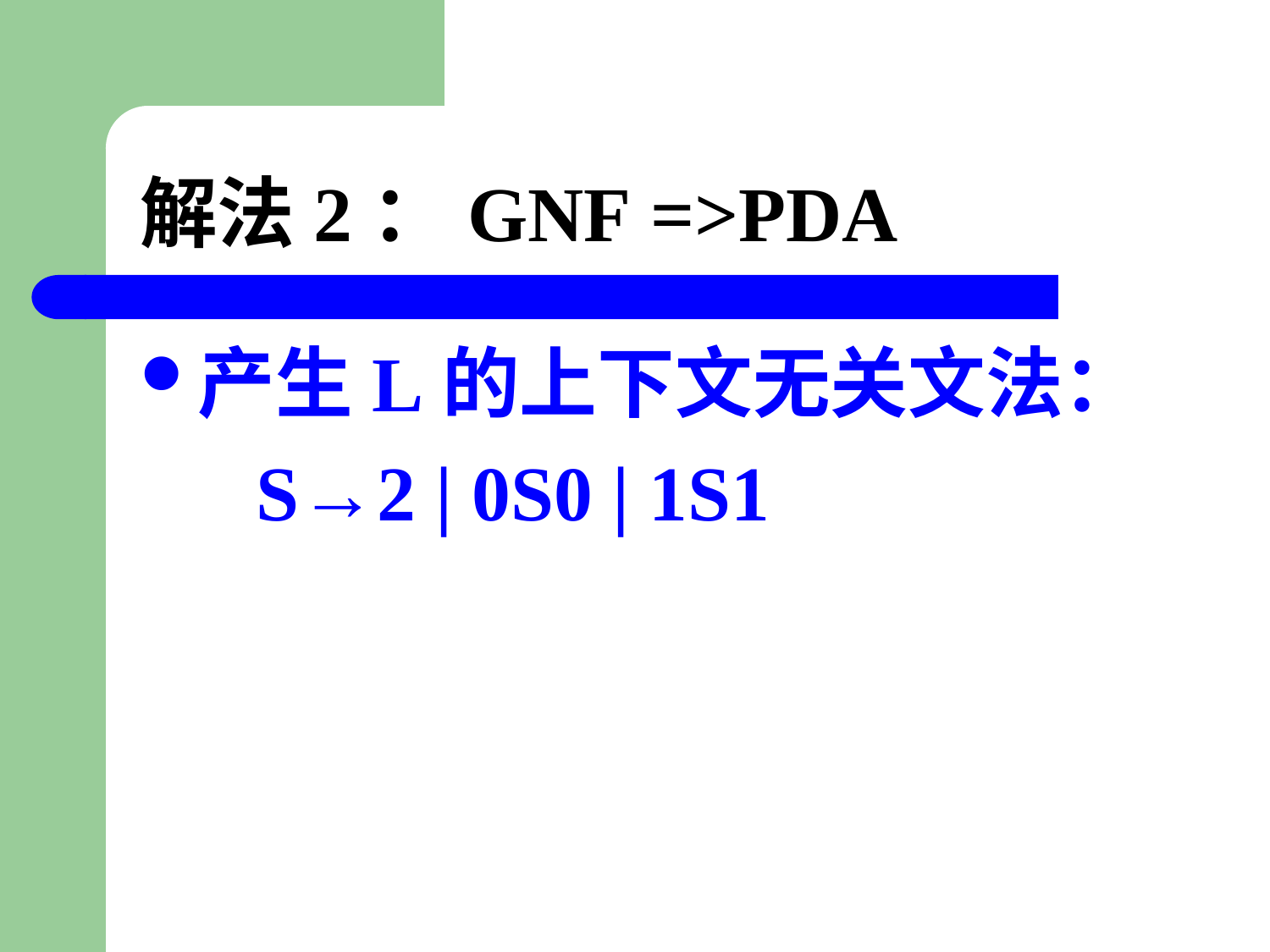

# 解法2：GNF =>PDA
产生L的上下文无关文法：
      S→2 | 0S0 | 1S1